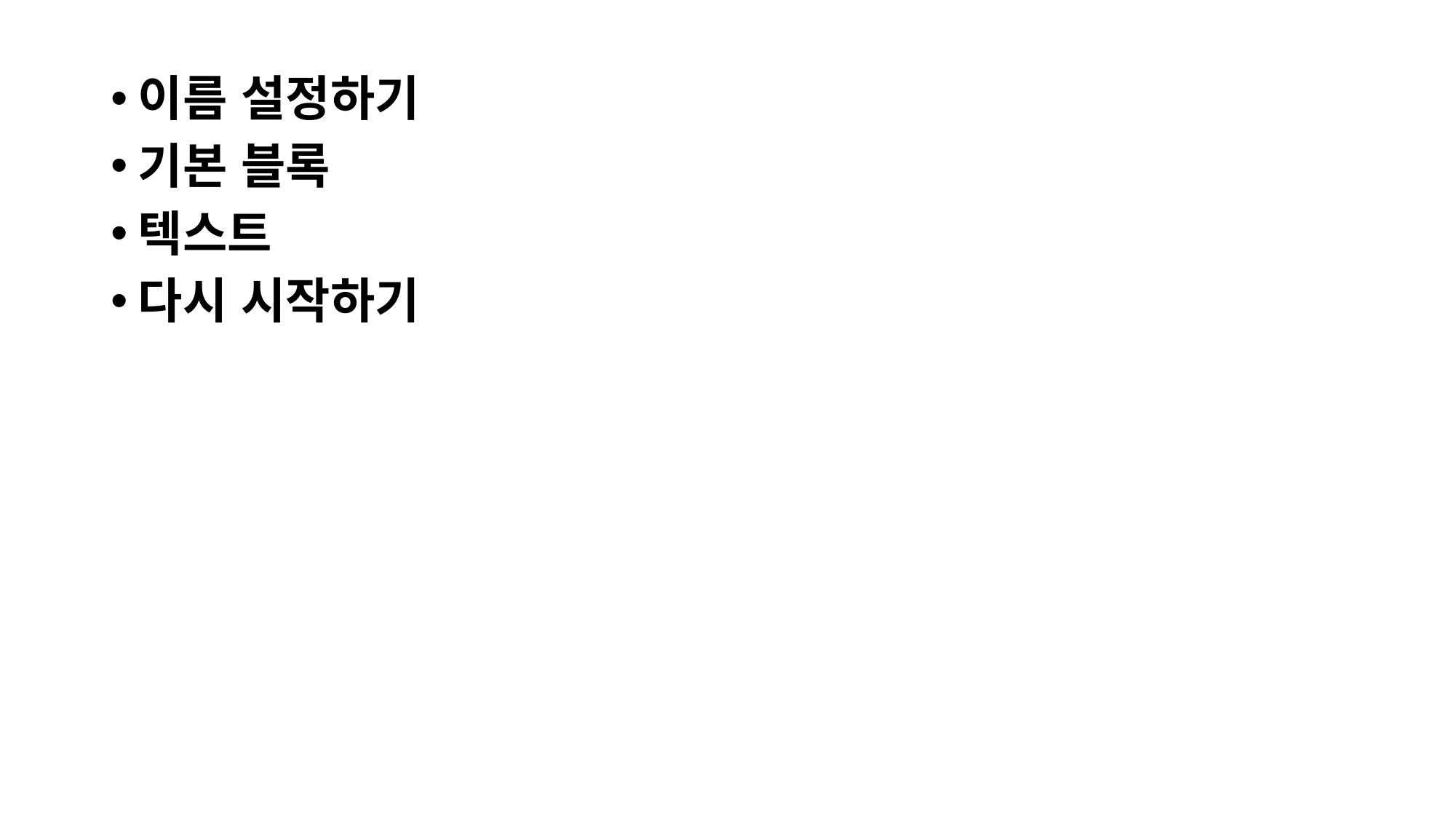

이름 설정하기
기본 블록
텍스트
다시 시작하기